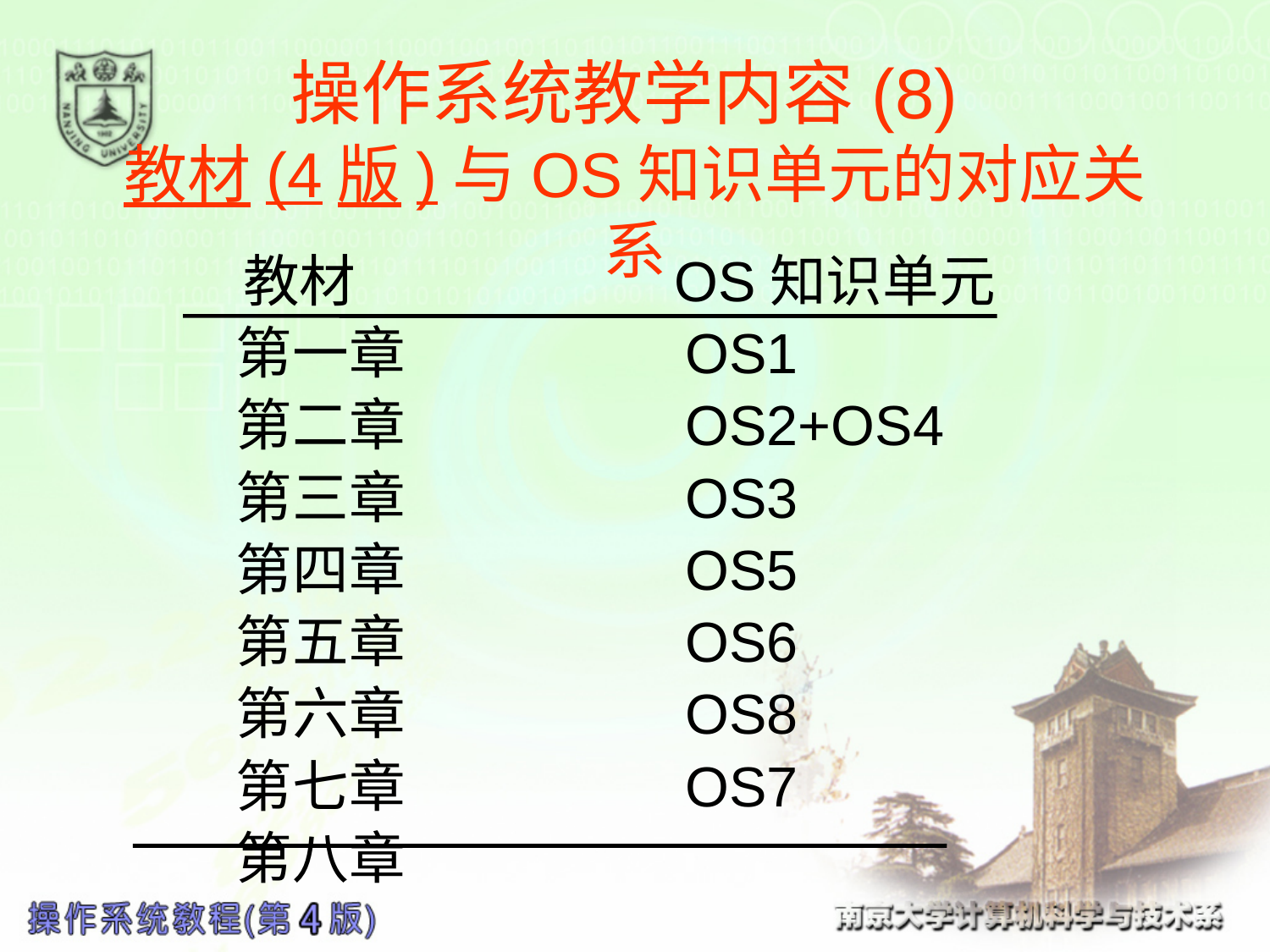

# 操作系统教学内容(8) 教材(4版)与OS知识单元的对应关系
           教材                        OS知识单元
         第一章                     OS1
         第二章                     OS2+OS4
         第三章                     OS3
         第四章                     OS5
         第五章                     OS6
         第六章                     OS8
         第七章                     OS7
         第八章